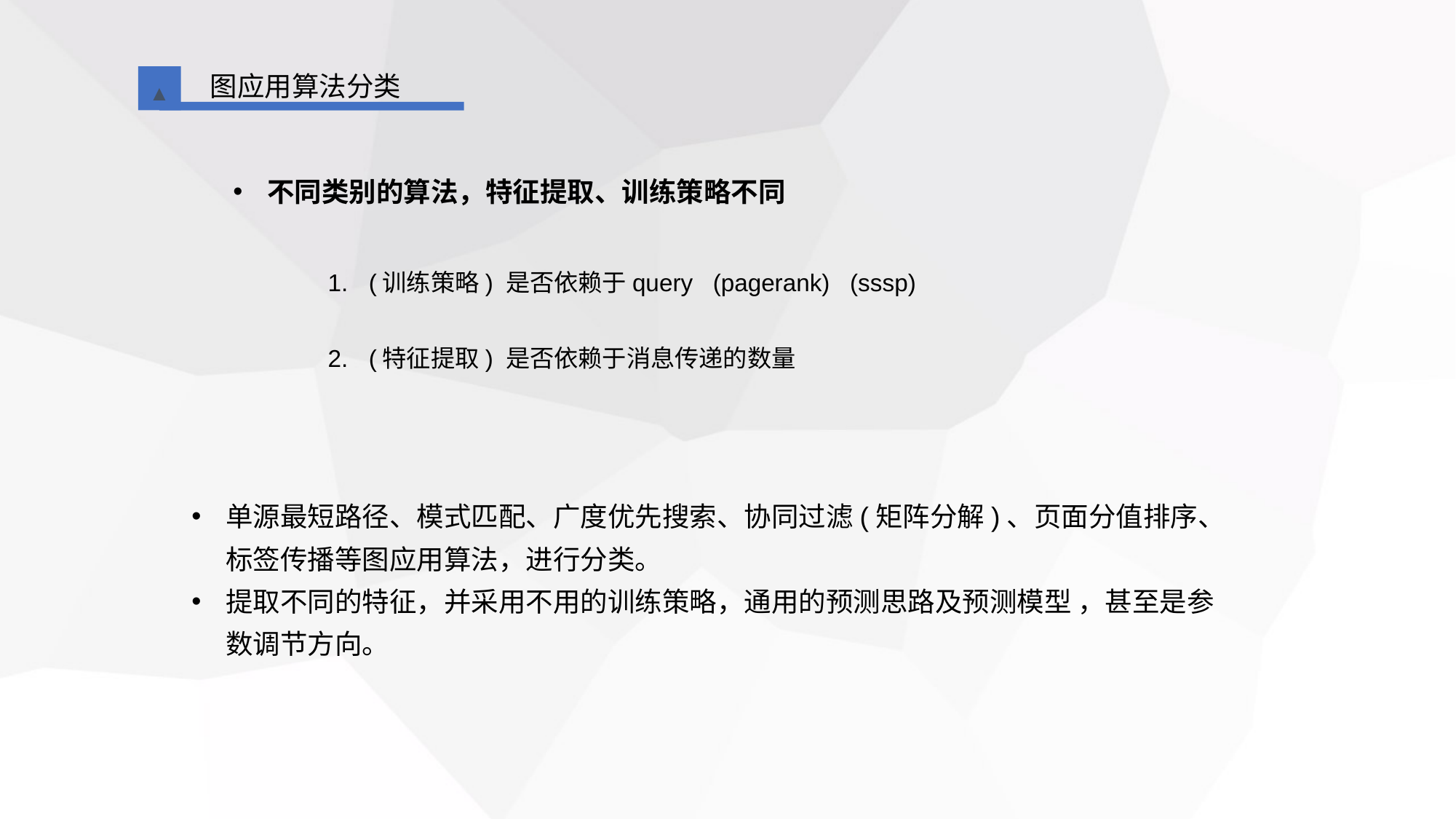

图应用算法分类
▲

不同类别的算法，特征提取、训练策略不同
(训练策略) 是否依赖于query   (pagerank)   (sssp)

(特征提取) 是否依赖于消息传递的数量
单源最短路径、模式匹配、广度优先搜索、协同过滤(矩阵分解)、页面分值排序、标签传播等图应用算法，进行分类。
提取不同的特征，并采用不用的训练策略，通用的预测思路及预测模型 ，甚至是参数调节方向。